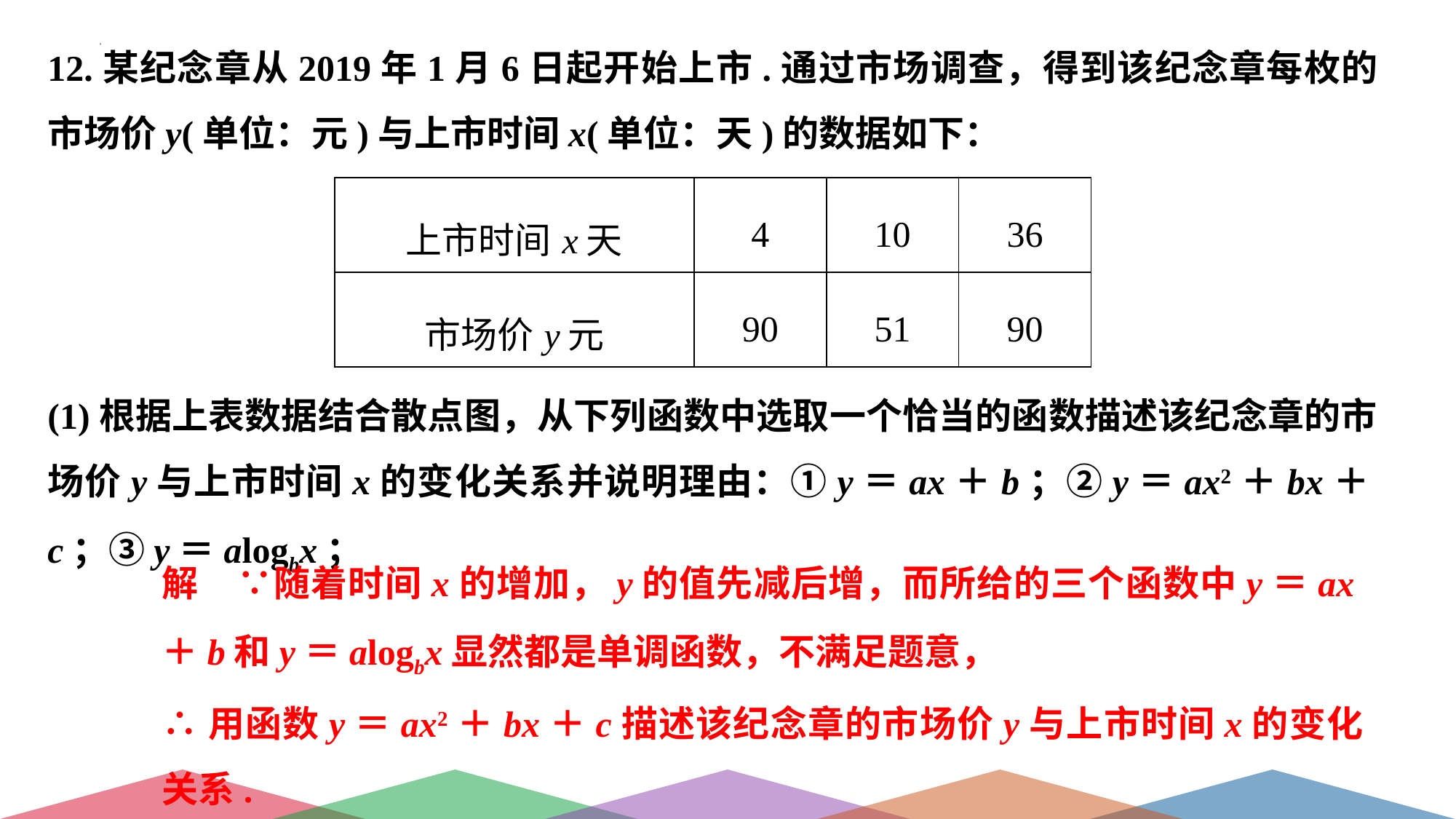

12.某纪念章从2019年1月6日起开始上市.通过市场调查，得到该纪念章每枚的市场价y(单位：元)与上市时间x(单位：天)的数据如下：
| 上市时间x天 | 4 | 10 | 36 |
| --- | --- | --- | --- |
| 市场价y元 | 90 | 51 | 90 |
(1)根据上表数据结合散点图，从下列函数中选取一个恰当的函数描述该纪念章的市场价y与上市时间x的变化关系并说明理由：①y＝ax＋b；②y＝ax2＋bx＋c；③y＝alogbx；
解　∵随着时间x的增加，y的值先减后增，而所给的三个函数中y＝ax＋b和y＝alogbx显然都是单调函数，不满足题意，
∴用函数y＝ax2＋bx＋c描述该纪念章的市场价y与上市时间x的变化关系.